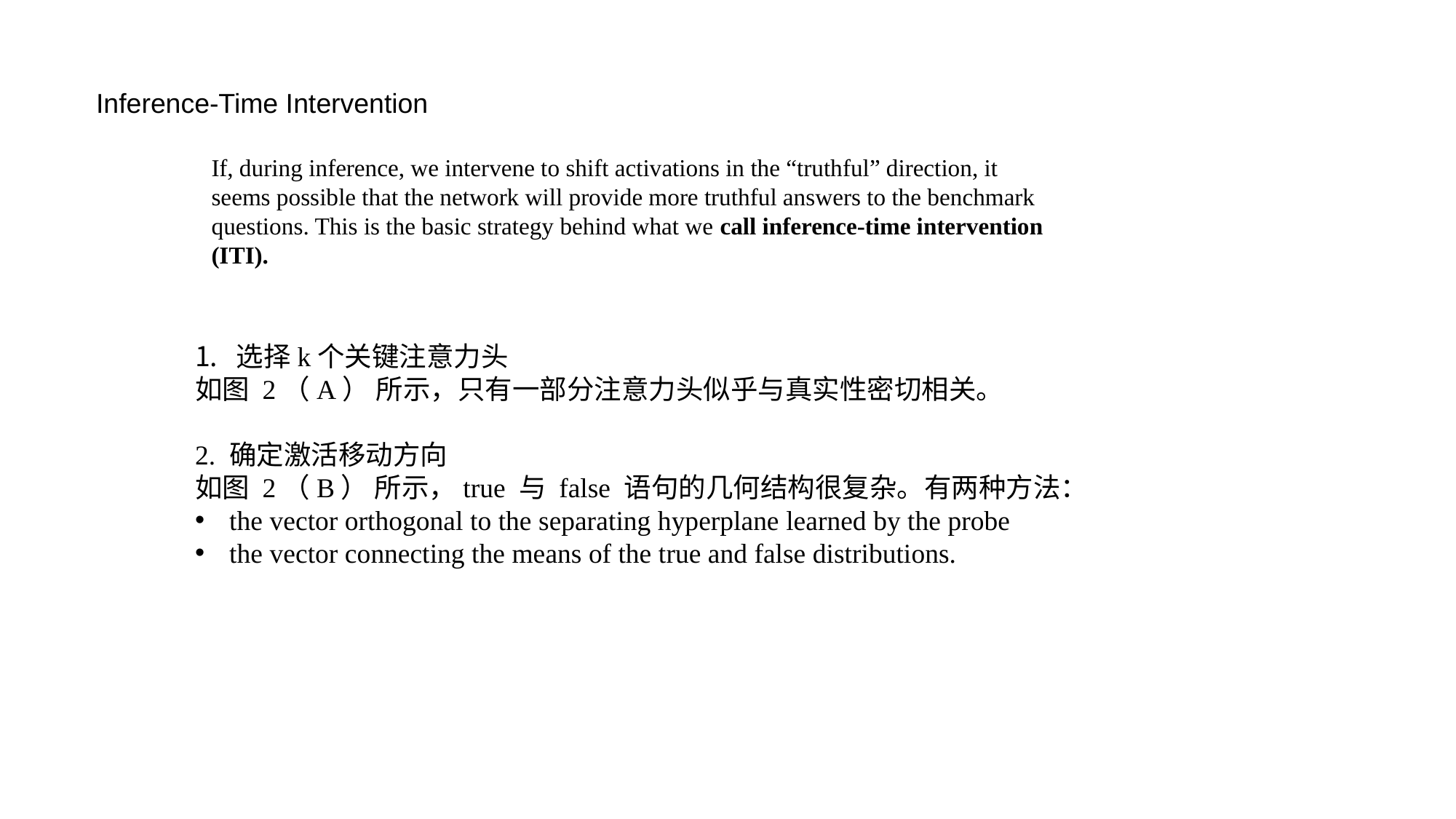

Inference-Time Intervention
If, during inference, we intervene to shift activations in the “truthful” direction, it seems possible that the network will provide more truthful answers to the benchmark questions. This is the basic strategy behind what we call inference-time intervention (ITI).
选择k个关键注意力头
如图 2（A） 所示，只有一部分注意力头似乎与真实性密切相关。

2. 确定激活移动方向
如图 2（B） 所示，true 与 false 语句的几何结构很复杂。有两种方法：
the vector orthogonal to the separating hyperplane learned by the probe
the vector connecting the means of the true and false distributions.